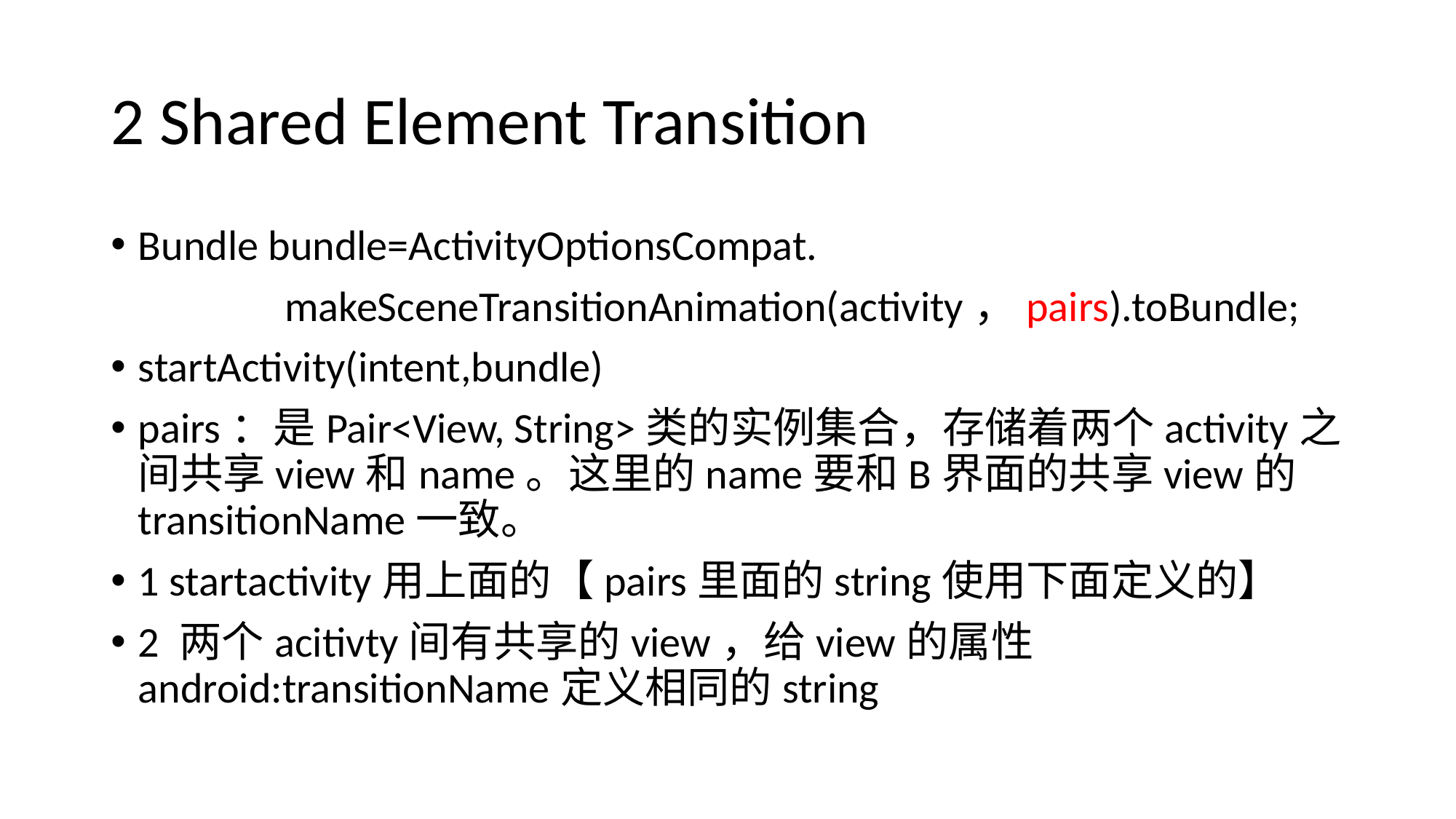

# 2 Shared Element Transition
Bundle bundle=ActivityOptionsCompat.
                  makeSceneTransitionAnimation(activity，pairs).toBundle;
startActivity(intent,bundle)
pairs：是Pair<View, String>类的实例集合，存储着两个activity之间共享view和name。这里的name要和B界面的共享view的transitionName一致。
1 startactivity用上面的【pairs里面的string使用下面定义的】
2 两个acitivty间有共享的view，给view的属性android:transitionName定义相同的string